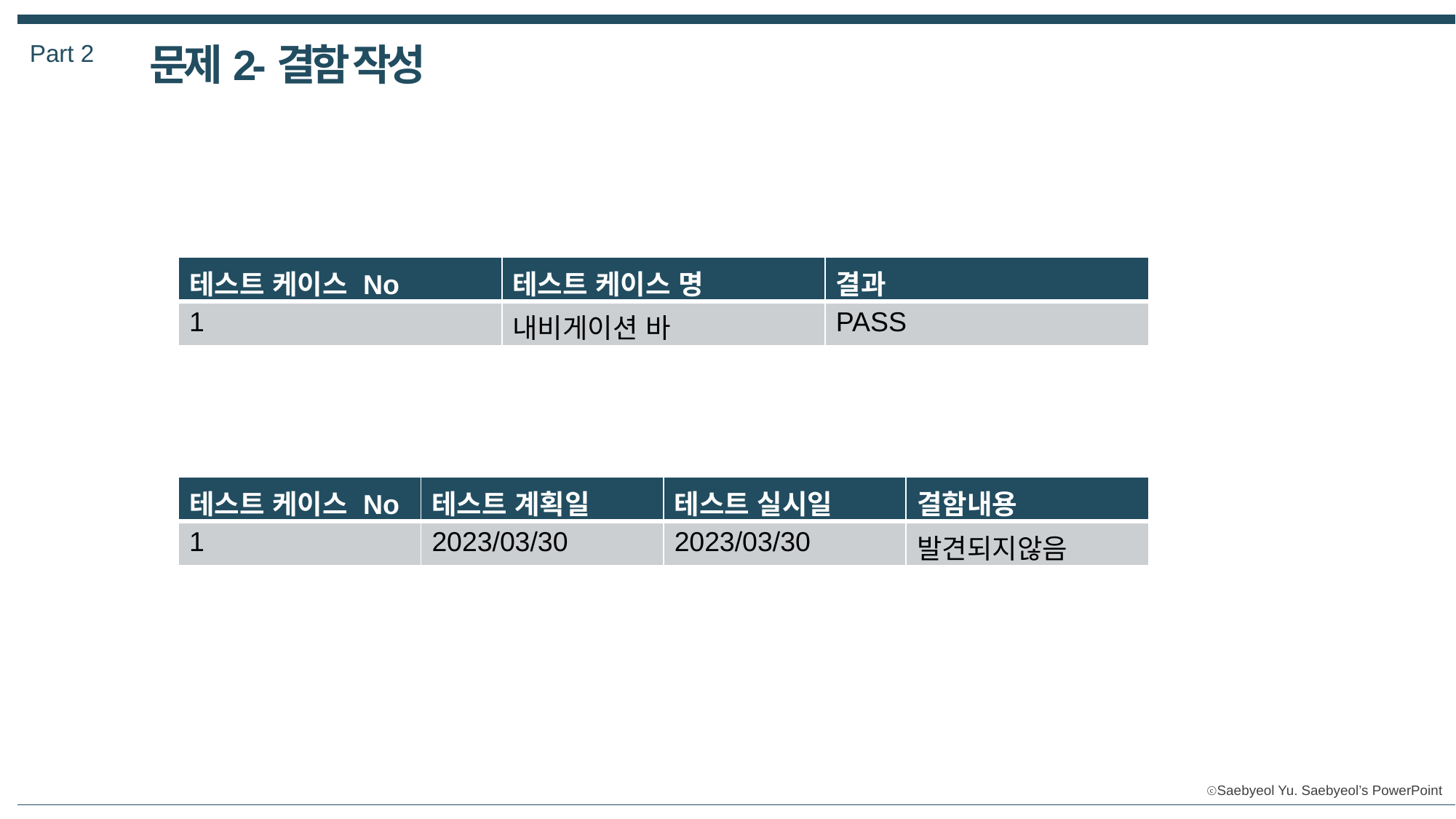

Part 2
문제2-결함 작성
| 테스트 케이스 No | 테스트 케이스 명 | 결과 |
| --- | --- | --- |
| 1 | 내비게이션 바 | PASS |
예제 입력
5
예제 출력
*
**
***
****
*****
예제 입력
3
예제 출력
*
**
***
| 테스트 케이스 No | 테스트 계획일 | 테스트 실시일 | 결함내용 |
| --- | --- | --- | --- |
| 1 | 2023/03/30 | 2023/03/30 | 발견되지않음 |
문제2

- student(학생) 목록 화면 구현
3, 내용을 입하세요